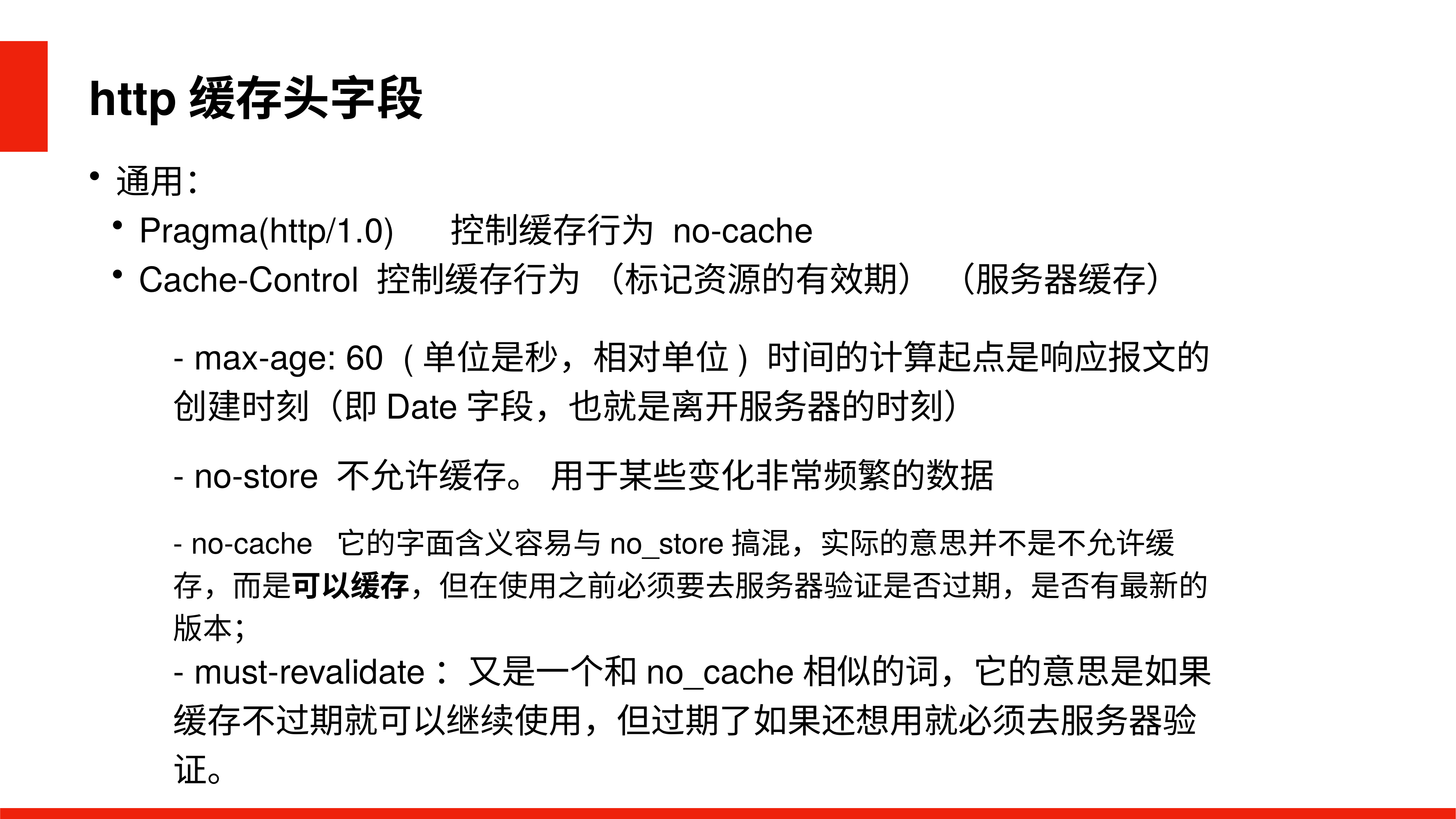

http缓存头字段
通用：
Pragma(http/1.0)     控制缓存行为 no-cache
Cache-Control 控制缓存行为 （标记资源的有效期） （服务器缓存）

- max-age: 60  (单位是秒，相对单位) 时间的计算起点是响应报文的创建时刻（即Date字段，也就是离开服务器的时刻）
- no-store 不允许缓存。 用于某些变化非常频繁的数据
- no-cache  它的字面含义容易与no_store搞混，实际的意思并不是不允许缓存，而是可以缓存，但在使用之前必须要去服务器验证是否过期，是否有最新的版本；
- must-revalidate：又是一个和no_cache相似的词，它的意思是如果缓存不过期就可以继续使用，但过期了如果还想用就必须去服务器验证。
38